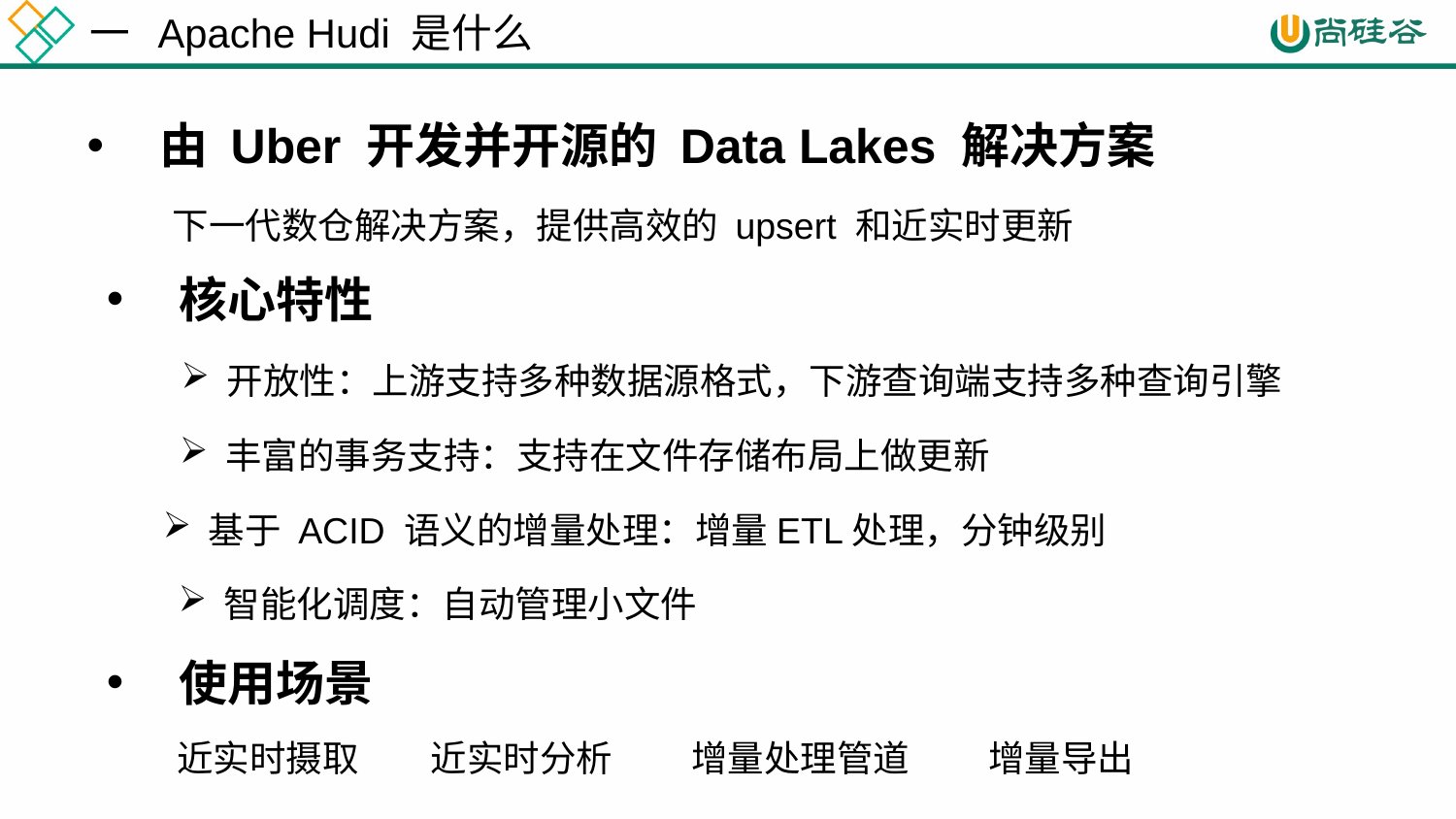

一  Apache Hudi 是什么
由 Uber 开发并开源的 Data Lakes 解决方案
下一代数仓解决方案，提供高效的 upsert 和近实时更新
核心特性
开放性：上游支持多种数据源格式，下游查询端支持多种查询引擎
丰富的事务支持：支持在文件存储布局上做更新
基于 ACID 语义的增量处理：增量ETL处理，分钟级别
智能化调度：自动管理小文件
使用场景
近实时摄取
近实时分析
增量处理管道
增量导出